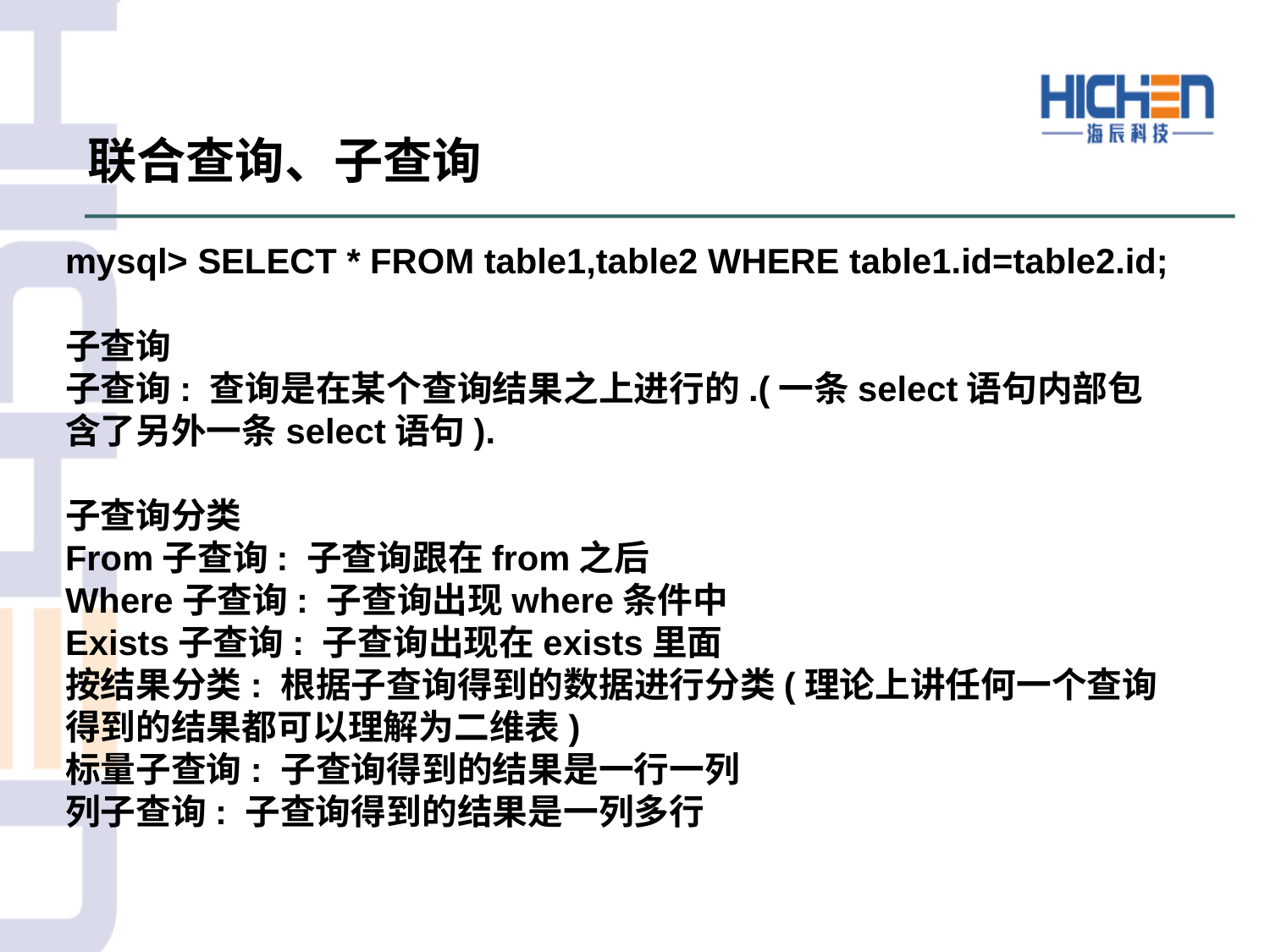

联合查询、子查询

mysql> SELECT * FROM table1,table2 WHERE table1.id=table2.id;

子查询
子查询: 查询是在某个查询结果之上进行的.(一条select语句内部包含了另外一条select语句).

子查询分类
From子查询: 子查询跟在from之后
Where子查询: 子查询出现where条件中
Exists子查询: 子查询出现在exists里面
按结果分类: 根据子查询得到的数据进行分类(理论上讲任何一个查询得到的结果都可以理解为二维表)
标量子查询: 子查询得到的结果是一行一列
列子查询: 子查询得到的结果是一列多行